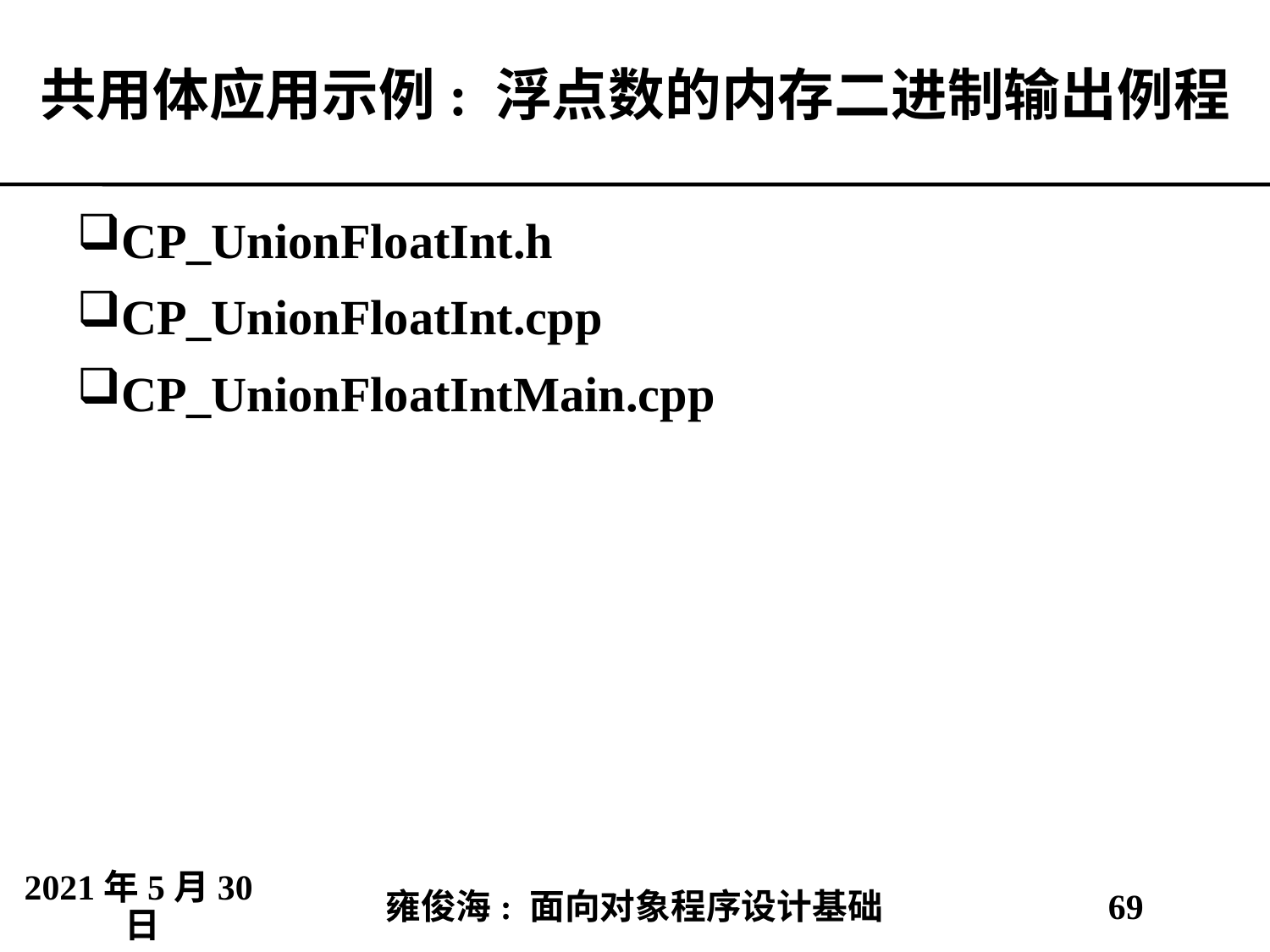

# 共用体应用示例: 浮点数的内存二进制输出例程

CP_UnionFloatInt.h
CP_UnionFloatInt.cpp
CP_UnionFloatIntMain.cpp
2021年5月30日
雍俊海: 面向对象程序设计基础
69